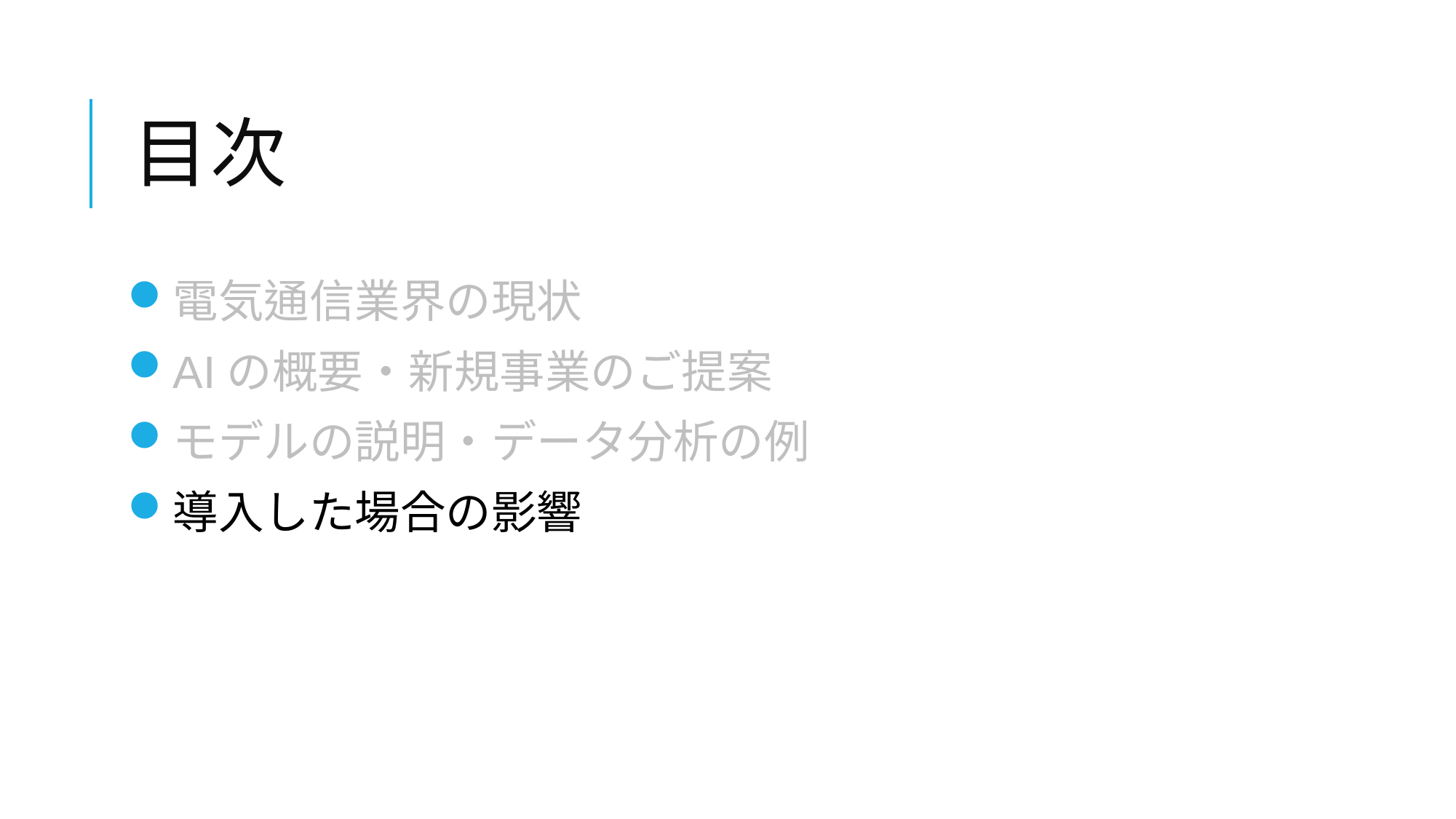

# 目次
電気通信業界の現状
AIの概要・新規事業のご提案
モデルの説明・データ分析の例
導入した場合の影響